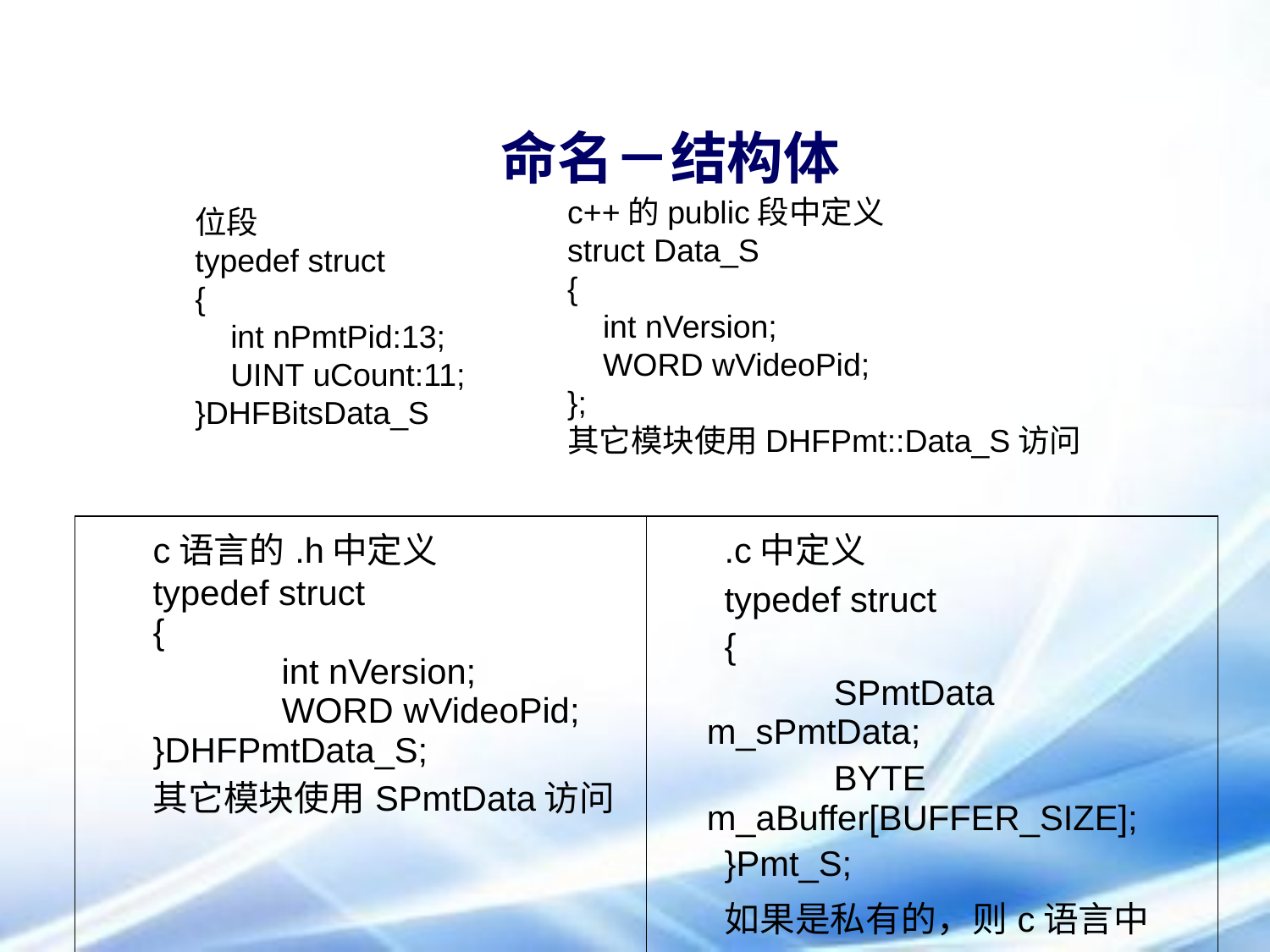

# 命名－结构体
c++的public段中定义
struct Data_S
{
    int nVersion;
    WORD wVideoPid;
};
其它模块使用DHFPmt::Data_S访问
位段
typedef struct
{
    int nPmtPid:13;
    UINT uCount:11;
}DHFBitsData_S

| c语言的.h中定义 typedef struct { int nVersion; WORD wVideoPid; }DHFPmtData\_S; 其它模块使用SPmtData访问 | .c中定义 typedef struct { SPmtData m\_sPmtData; BYTE m\_aBuffer[BUFFER\_SIZE]; }Pmt\_S; 如果是私有的，则c语言中DHFPmtData\_S可命名为Data\_S |
| --- | --- |